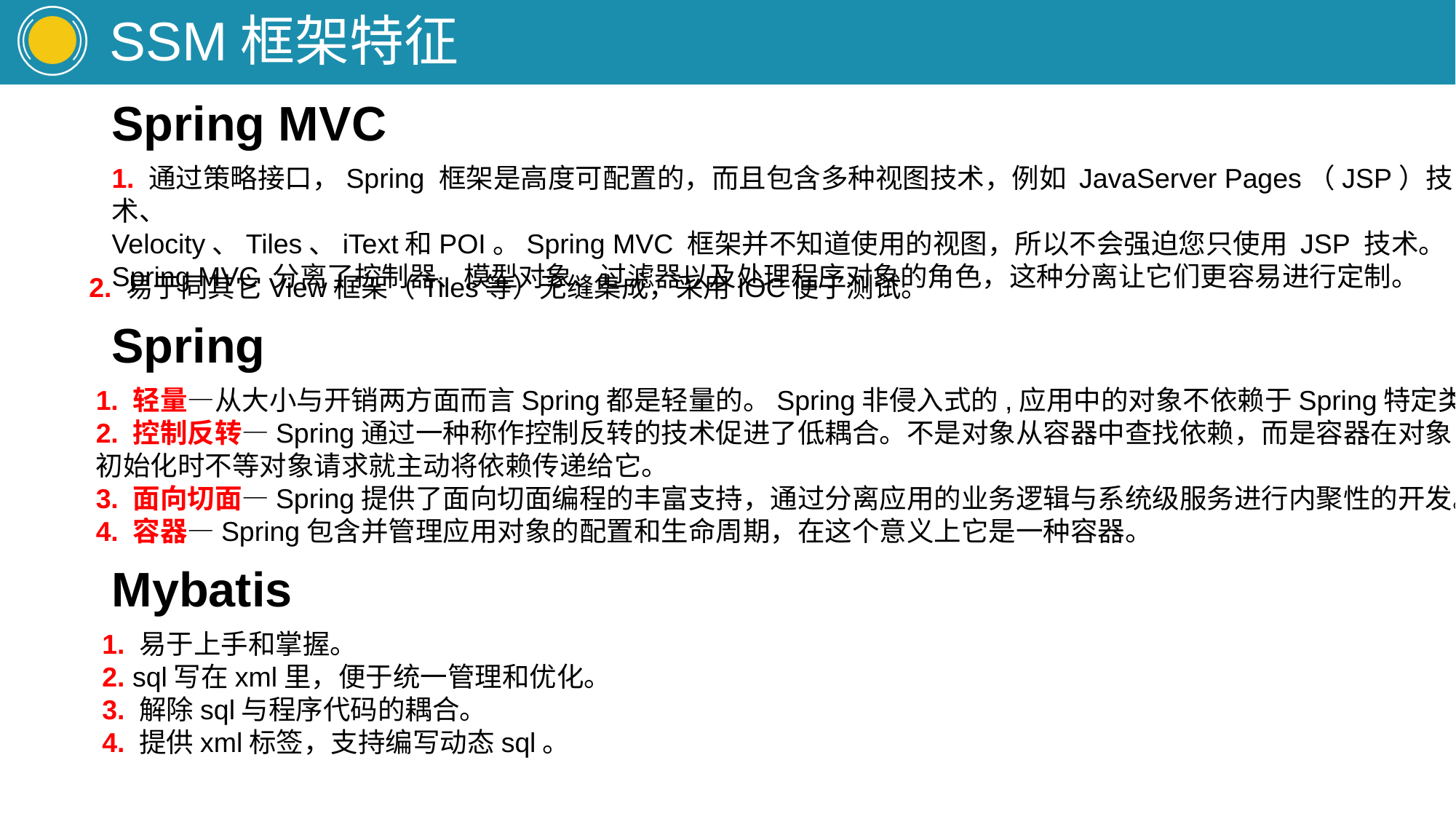

# SSM框架特征
Spring MVC
1. 通过策略接口，Spring 框架是高度可配置的，而且包含多种视图技术，例如 JavaServer Pages（JSP）技术、
Velocity、Tiles、iText和POI。Spring MVC 框架并不知道使用的视图，所以不会强迫您只使用 JSP 技术。
Spring MVC 分离了控制器、模型对象、过滤器以及处理程序对象的角色，这种分离让它们更容易进行定制。
2. 易于同其它View框架（Tiles等）无缝集成，采用IOC便于测试。
Spring
1. 轻量—从大小与开销两方面而言Spring都是轻量的。Spring非侵入式的,应用中的对象不依赖于Spring特定类。
2. 控制反转—Spring通过一种称作控制反转的技术促进了低耦合。不是对象从容器中查找依赖，而是容器在对象
初始化时不等对象请求就主动将依赖传递给它。
3. 面向切面—Spring提供了面向切面编程的丰富支持，通过分离应用的业务逻辑与系统级服务进行内聚性的开发。
4. 容器—Spring包含并管理应用对象的配置和生命周期，在这个意义上它是一种容器。
Mybatis
1. 易于上手和掌握。
2. sql写在xml里，便于统一管理和优化。
3. 解除sql与程序代码的耦合。
4. 提供xml标签，支持编写动态sql。